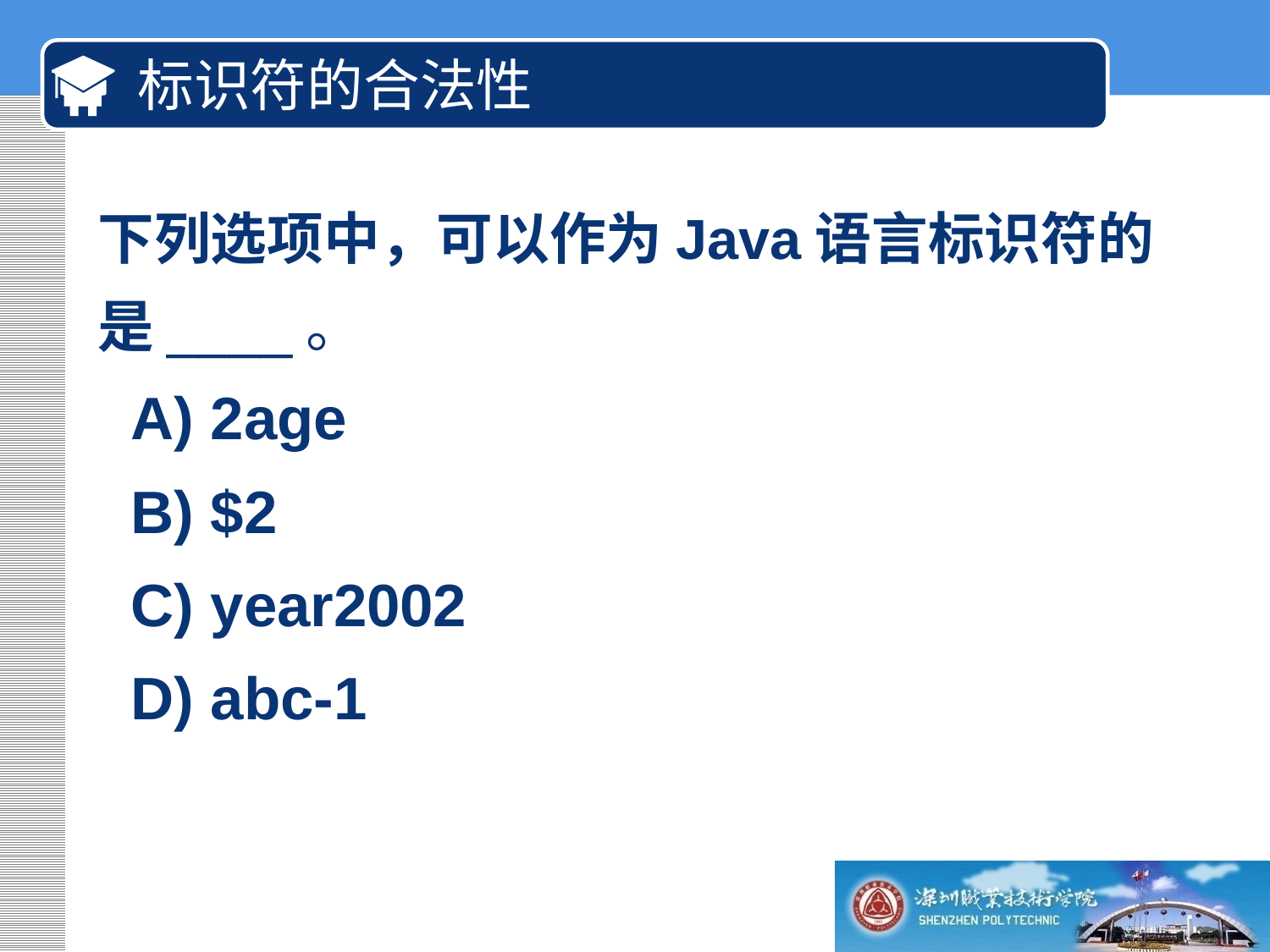

# 标识符的合法性
下列选项中，可以作为Java语言标识符的是____。
  A) 2age
  B) $2
  C) year2002
  D) abc-1